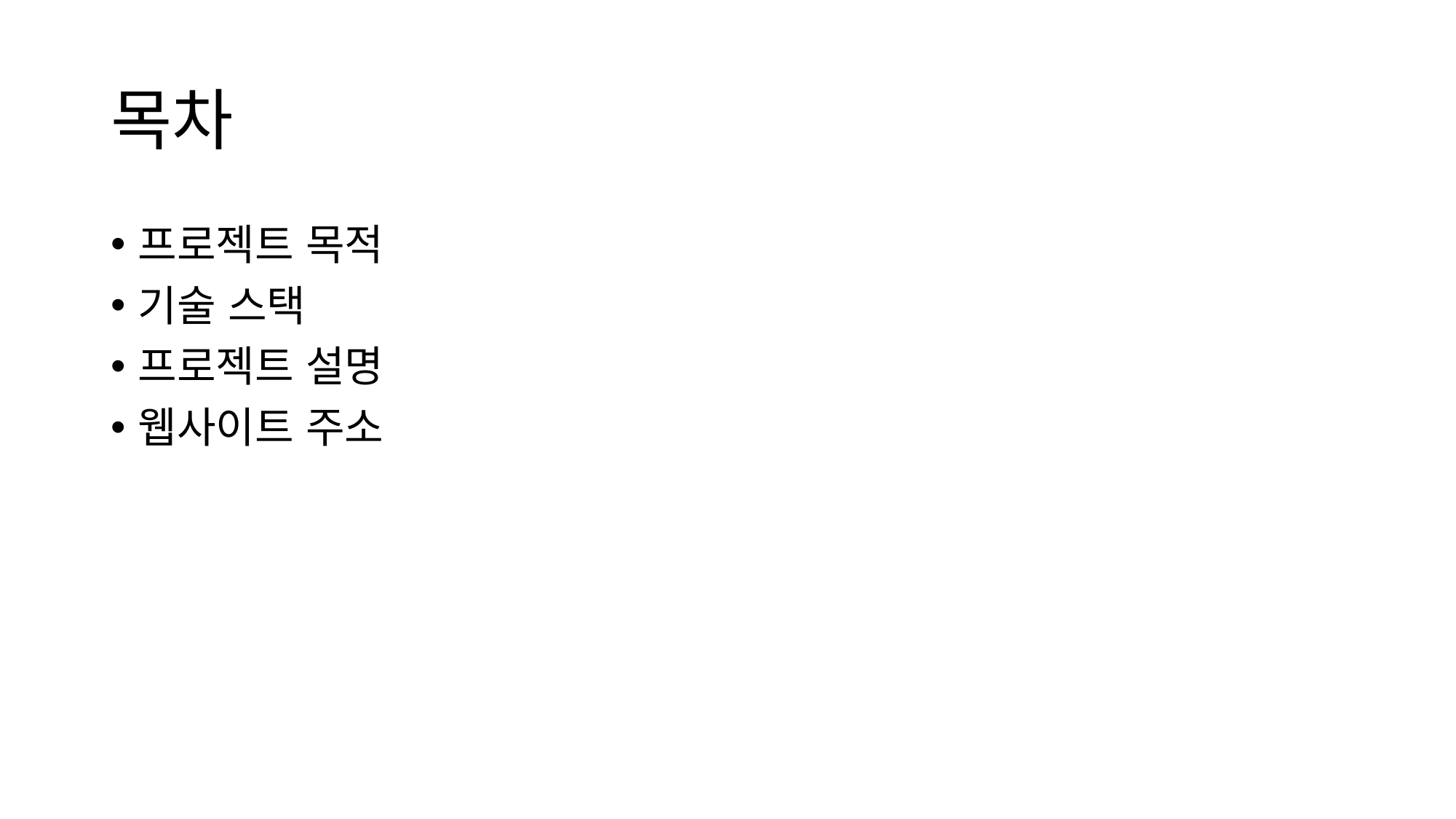

# 목차
프로젝트 목적
기술 스택
프로젝트 설명
웹사이트 주소